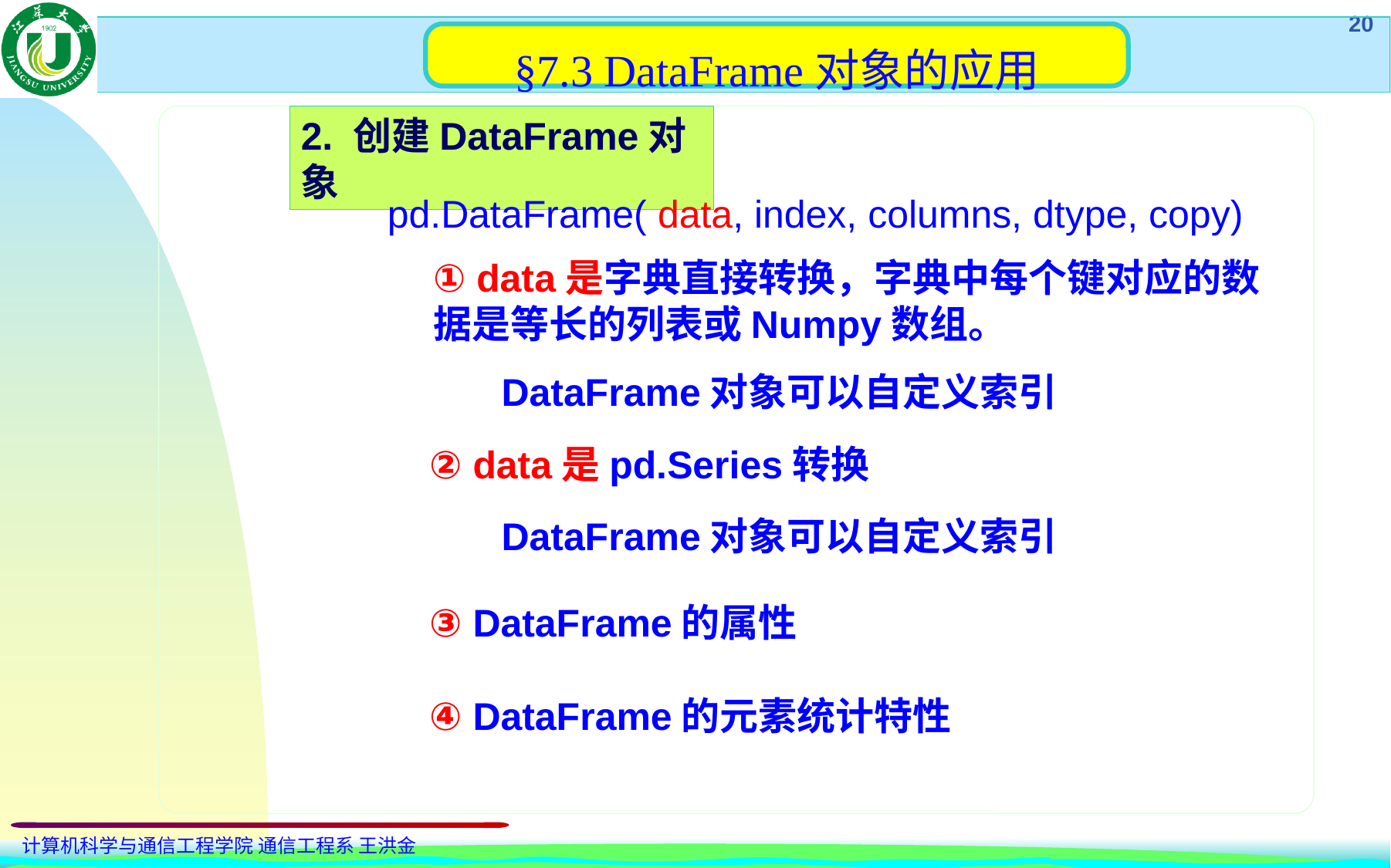

§7.3 DataFrame对象的应用
2. 创建DataFrame对象
pd.DataFrame( data, index, columns, dtype, copy)
① data是字典直接转换，字典中每个键对应的数据是等长的列表或Numpy数组。
DataFrame对象可以自定义索引
② data是pd.Series转换
DataFrame对象可以自定义索引
③ DataFrame的属性
④ DataFrame的元素统计特性